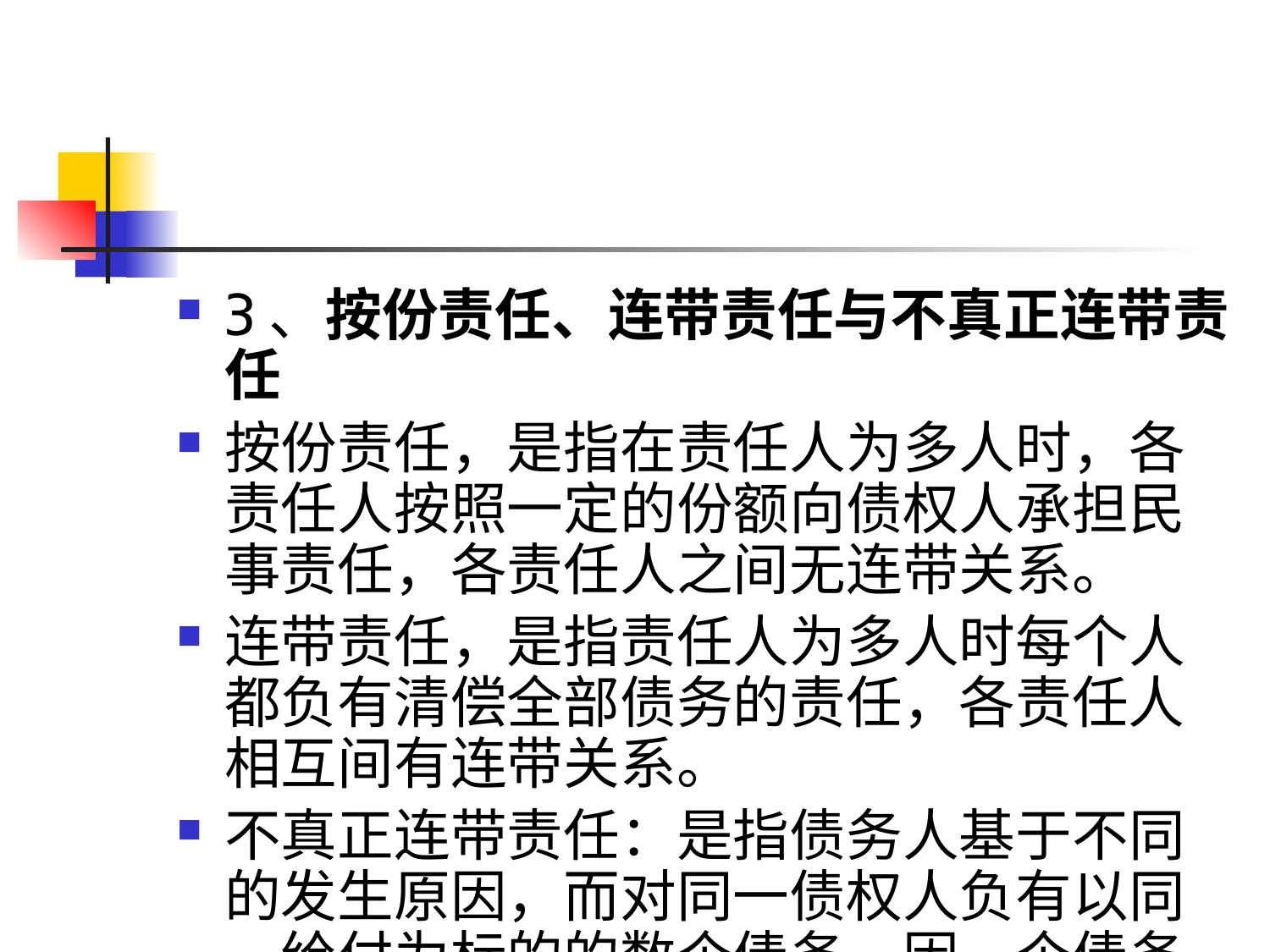

#
3、按份责任、连带责任与不真正连带责任
按份责任，是指在责任人为多人时，各责任人按照一定的份额向债权人承担民事责任，各责任人之间无连带关系。
连带责任，是指责任人为多人时每个人都负有清偿全部债务的责任，各责任人相互间有连带关系。
不真正连带责任：是指债务人基于不同的发生原因，而对同一债权人负有以同一给付为标的的数个债务，因一个债务人的履行而使全体债务均归于消灭，此时数个债务人之间所付的责任即为不真正连带责任。